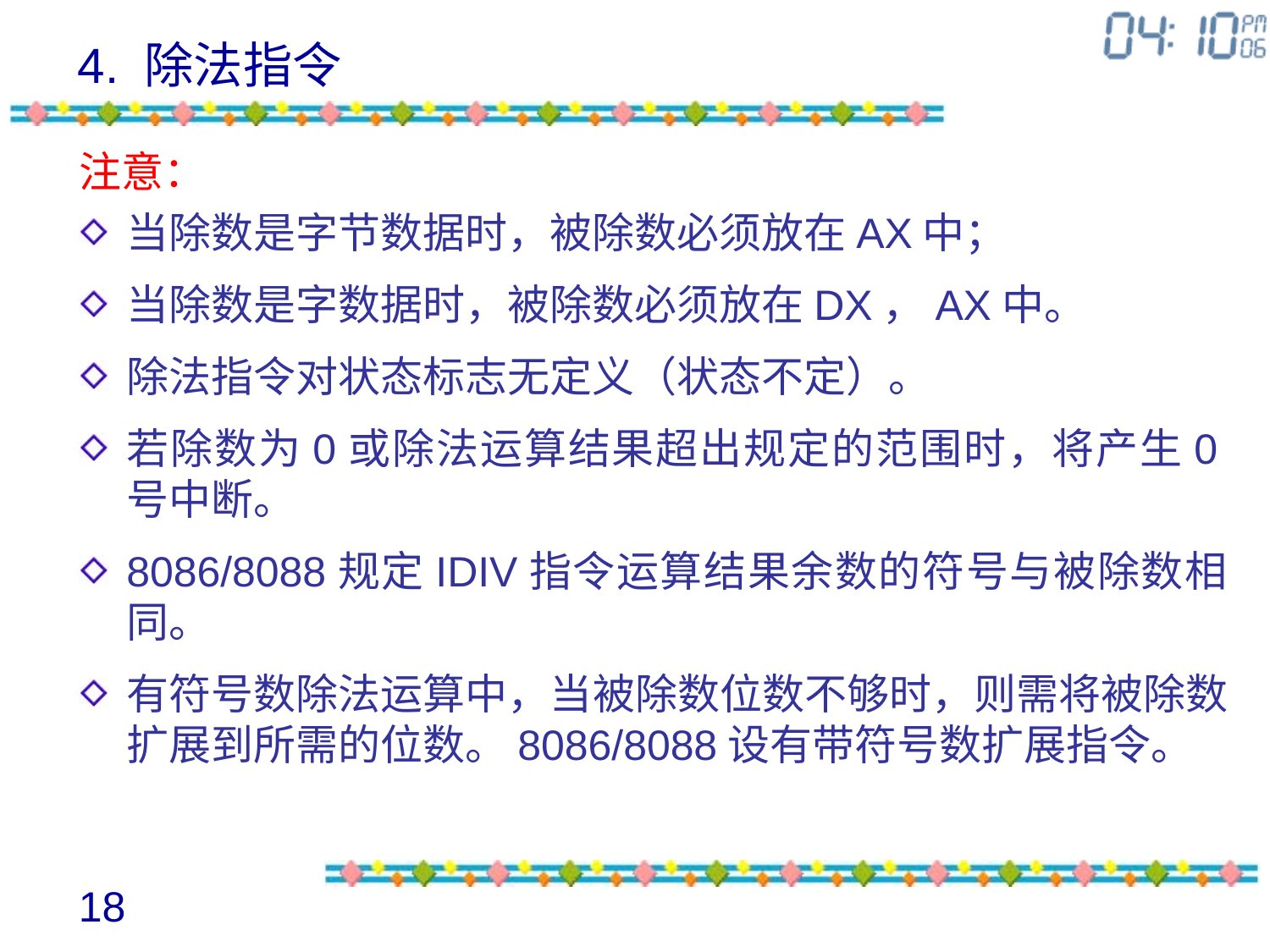

# 4. 除法指令
注意：
当除数是字节数据时，被除数必须放在AX中；
当除数是字数据时，被除数必须放在DX，AX中。
除法指令对状态标志无定义（状态不定）。
若除数为0或除法运算结果超出规定的范围时，将产生0号中断。
8086/8088规定IDIV指令运算结果余数的符号与被除数相同。
有符号数除法运算中，当被除数位数不够时，则需将被除数扩展到所需的位数。8086/8088设有带符号数扩展指令。